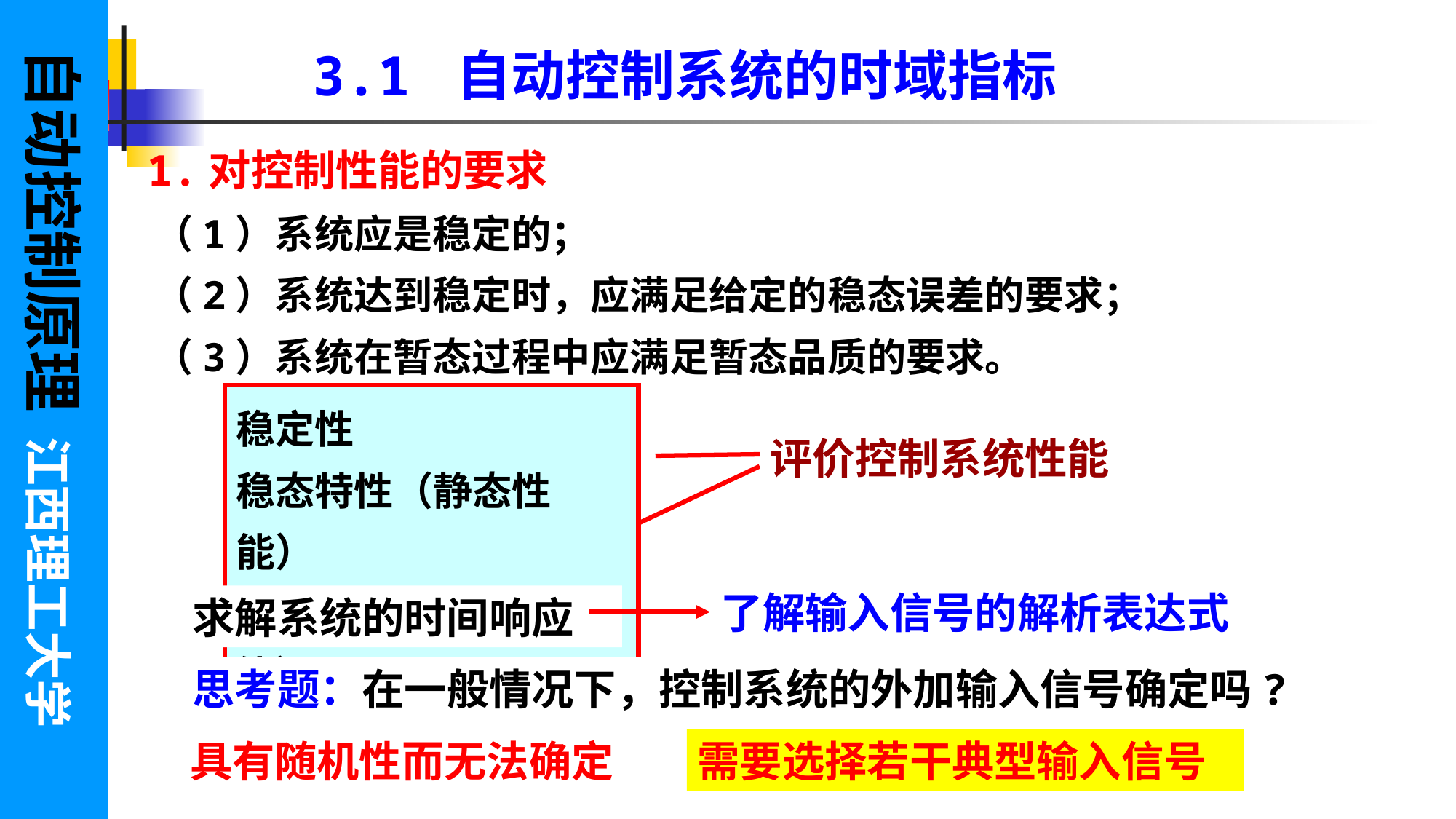

自动控制原理  江西理工大学
3.1 自动控制系统的时域指标
1.对控制性能的要求
（1）系统应是稳定的；
（2）系统达到稳定时，应满足给定的稳态误差的要求；
（3）系统在暂态过程中应满足暂态品质的要求。
稳定性
稳态特性（静态性能）
暂态特性（动态性能）
评价控制系统性能
了解输入信号的解析表达式
求解系统的时间响应
思考题：在一般情况下，控制系统的外加输入信号确定吗?
具有随机性而无法确定
需要选择若干典型输入信号